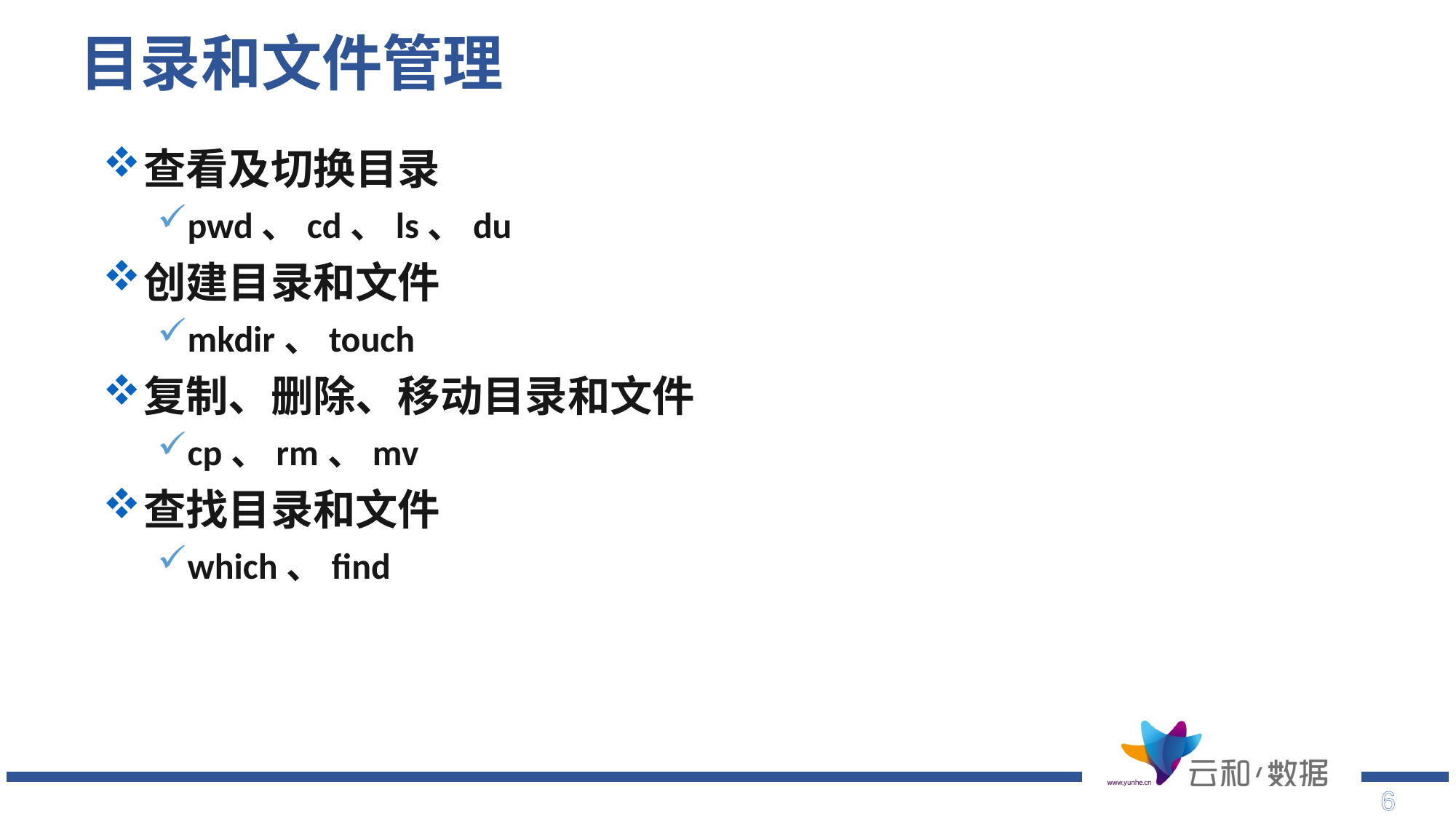

目录和文件管理
查看及切换目录
pwd、cd、ls、du
创建目录和文件
mkdir、touch
复制、删除、移动目录和文件
cp、rm、mv
查找目录和文件
which、find